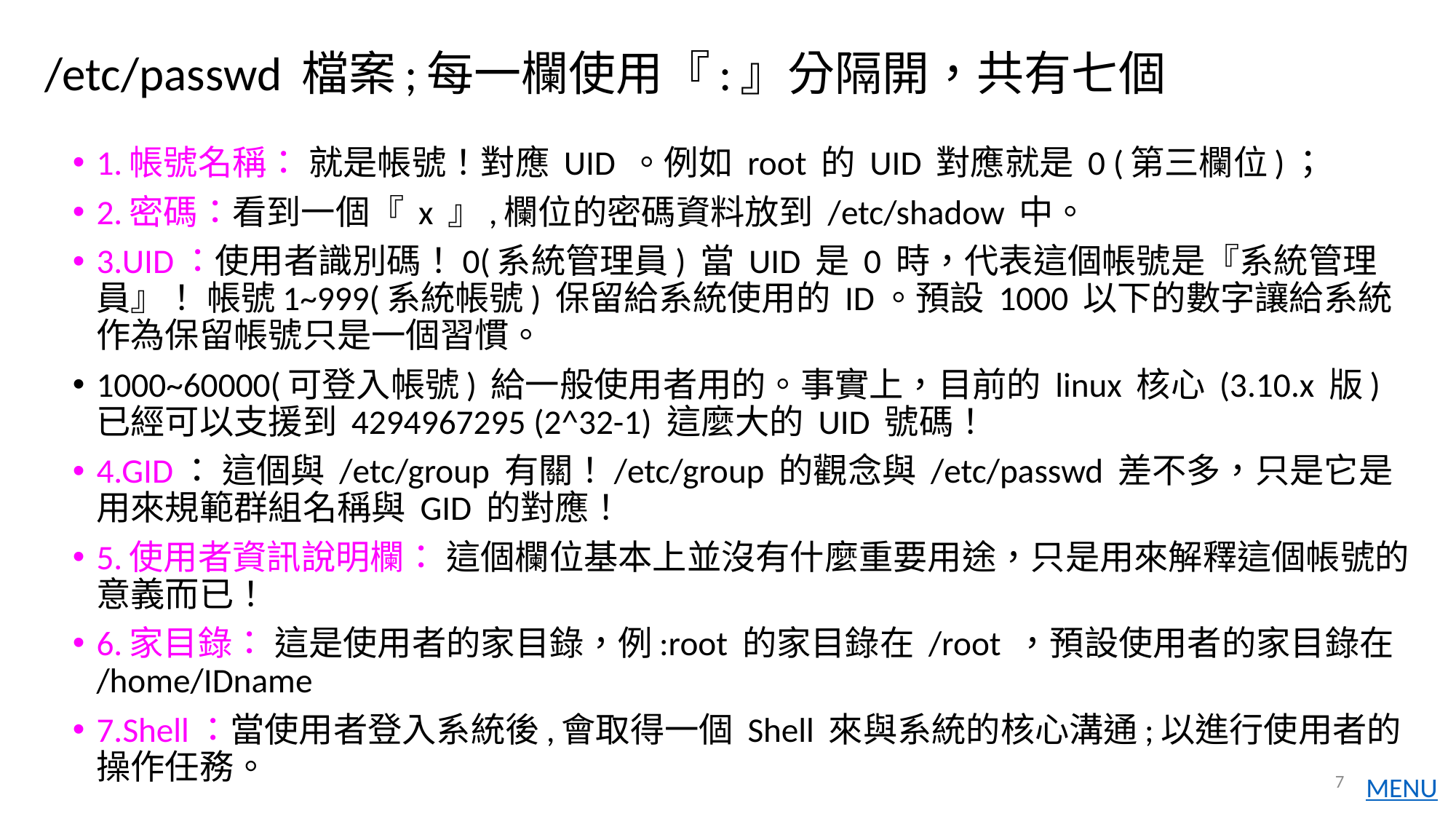

# /etc/passwd 檔案;每一欄使用『:』分隔開，共有七個
1.帳號名稱： 就是帳號！對應 UID 。例如 root 的 UID 對應就是 0 (第三欄位)；
2.密碼：看到一個『 x 』,欄位的密碼資料放到 /etc/shadow 中。
3.UID：使用者識別碼！0(系統管理員) 當 UID 是 0 時，代表這個帳號是『系統管理員』！ 帳號1~999(系統帳號) 保留給系統使用的 ID。預設 1000 以下的數字讓給系統作為保留帳號只是一個習慣。
1000~60000(可登入帳號) 給一般使用者用的。事實上，目前的 linux 核心 (3.10.x 版)已經可以支援到 4294967295 (2^32-1) 這麼大的 UID 號碼！
4.GID： 這個與 /etc/group 有關！/etc/group 的觀念與 /etc/passwd 差不多，只是它是用來規範群組名稱與 GID 的對應！
5.使用者資訊說明欄： 這個欄位基本上並沒有什麼重要用途，只是用來解釋這個帳號的意義而已！
6.家目錄： 這是使用者的家目錄，例:root 的家目錄在 /root ，預設使用者的家目錄在 /home/IDname
7.Shell：當使用者登入系統後,會取得一個 Shell 來與系統的核心溝通;以進行使用者的操作任務。
7